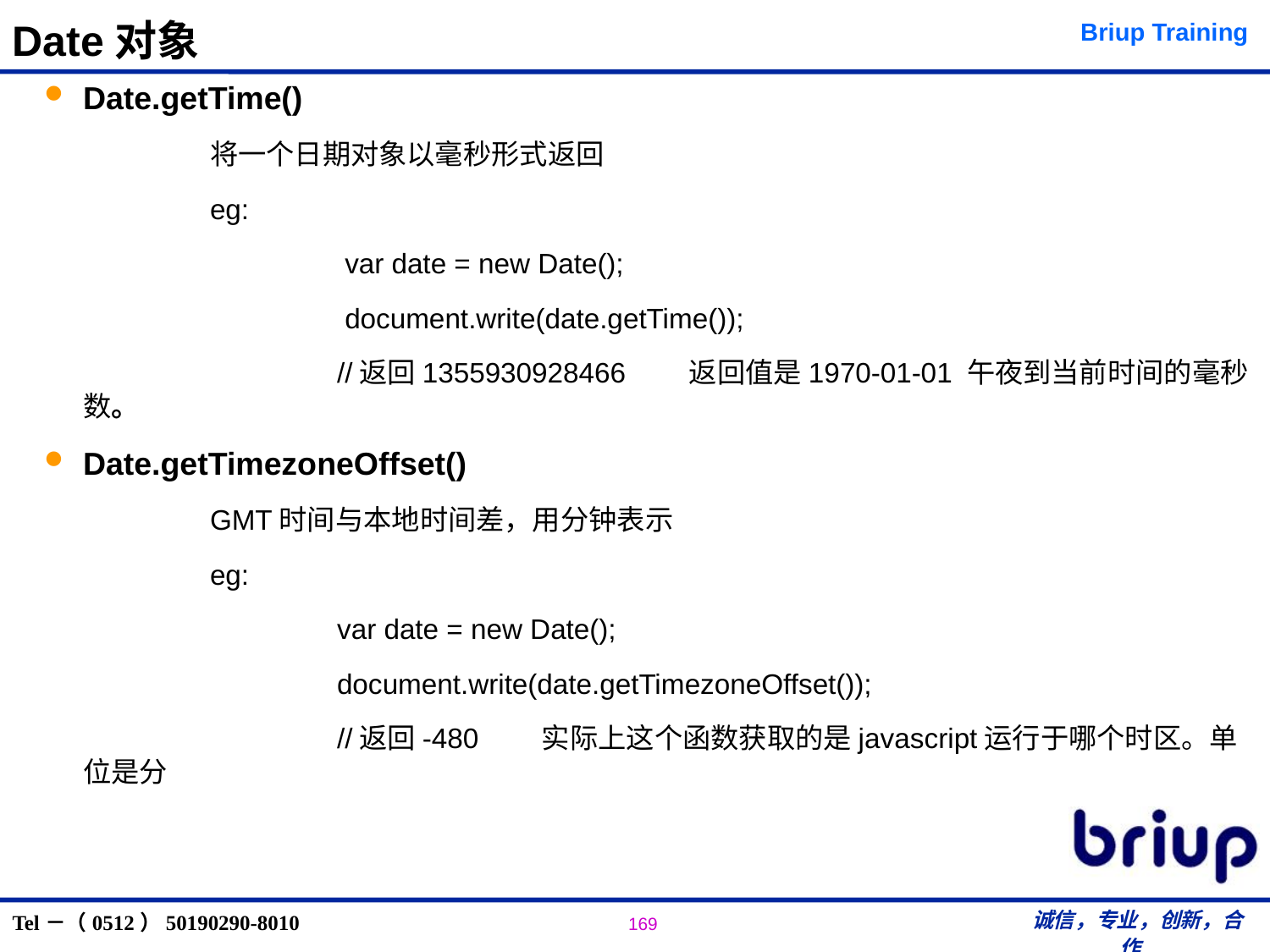

# Date对象
Date.getTime()
		将一个日期对象以毫秒形式返回
		eg:
       		 var date = new Date();
      		 document.write(date.getTime());
			//返回1355930928466　　返回值是1970-01-01 午夜到当前时间的毫秒数。
Date.getTimezoneOffset()
		GMT时间与本地时间差，用分钟表示
		eg:
        		var date = new Date();
        		document.write(date.getTimezoneOffset());
			//返回-480　　实际上这个函数获取的是javascript运行于哪个时区。单位是分